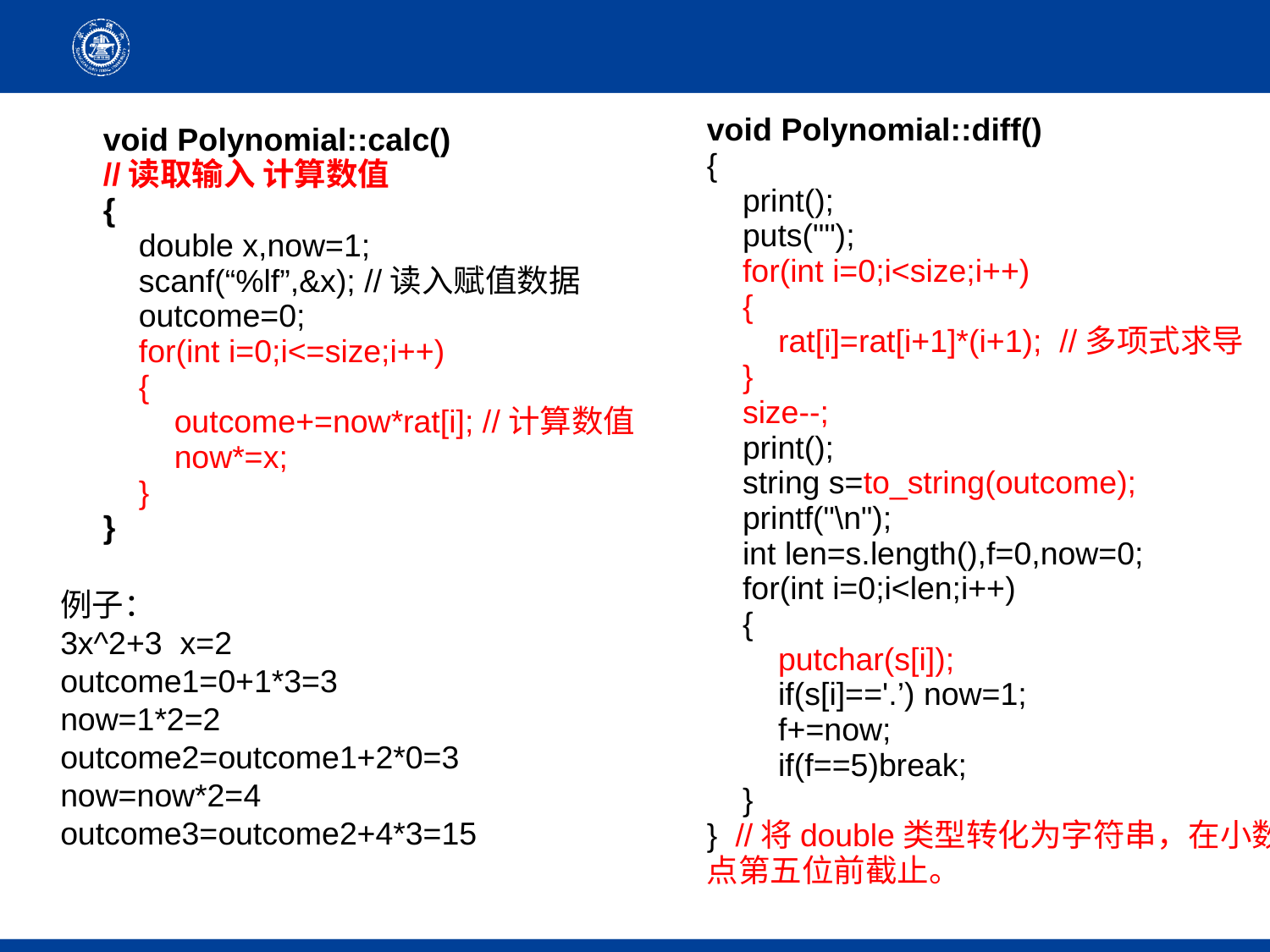

void Polynomial::diff()
{
    print();
    puts("");
    for(int i=0;i<size;i++)
    {
        rat[i]=rat[i+1]*(i+1);  //多项式求导
    }
    size--;
    print();
    string s=to_string(outcome);
    printf("\n");
    int len=s.length(),f=0,now=0;
    for(int i=0;i<len;i++)
    {
        putchar(s[i]);
        if(s[i]=='.’) now=1;
        f+=now;
        if(f==5)break;
    }
}  //将double类型转化为字符串，在小数
点第五位前截止。
void Polynomial::calc()
//读取输入 计算数值
{
    double x,now=1;
    scanf(“%lf”,&x); //读入赋值数据
    outcome=0;
    for(int i=0;i<=size;i++)
    {
        outcome+=now*rat[i]; //计算数值
        now*=x;
    }
}
例子：
3x^2+3  x=2
outcome1=0+1*3=3
now=1*2=2
outcome2=outcome1+2*0=3
now=now*2=4
outcome3=outcome2+4*3=15